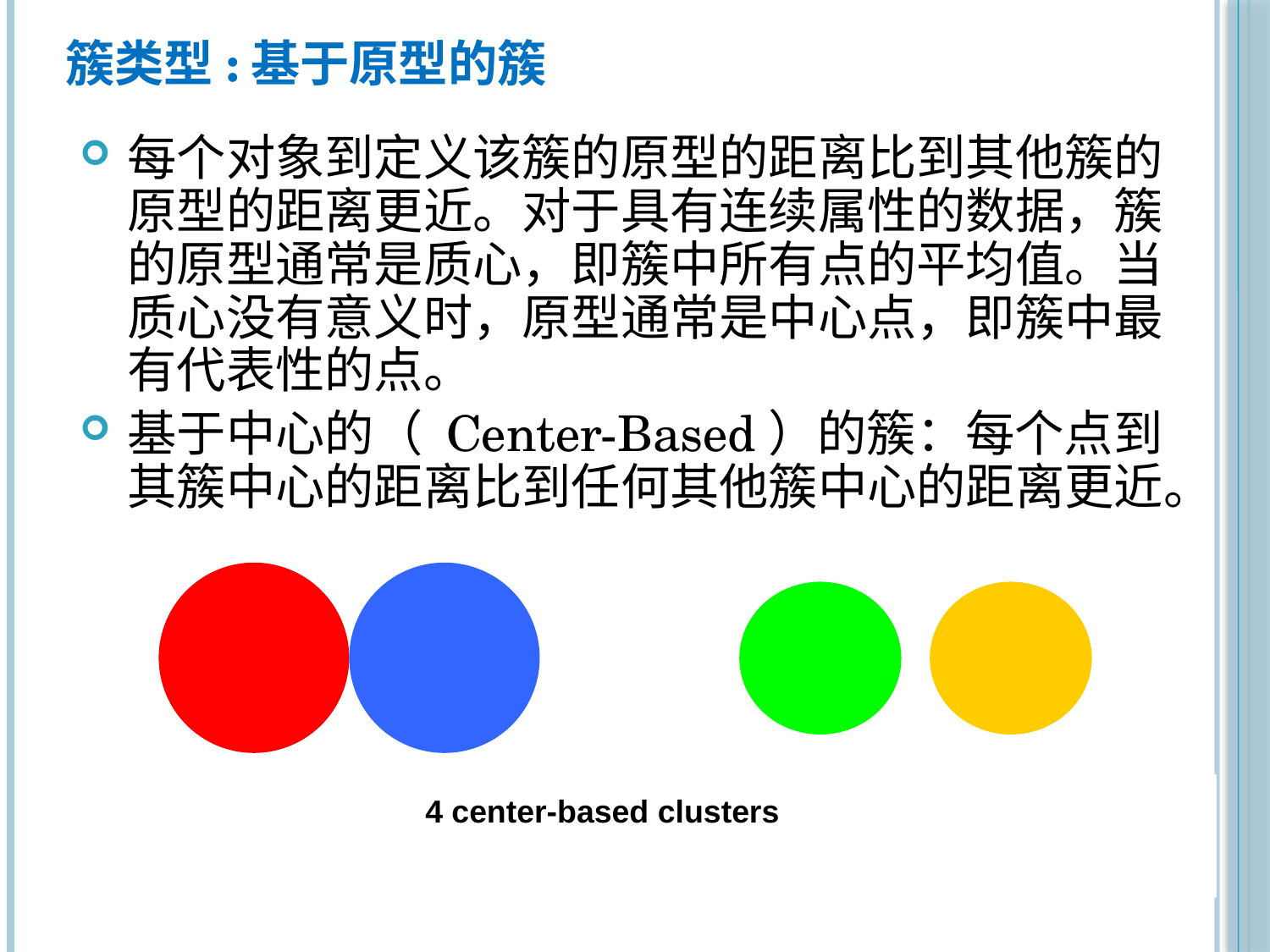

# 簇类型:基于原型的簇
每个对象到定义该簇的原型的距离比到其他簇的原型的距离更近。对于具有连续属性的数据，簇的原型通常是质心，即簇中所有点的平均值。当质心没有意义时，原型通常是中心点，即簇中最有代表性的点。
基于中心的（ Center-Based）的簇：每个点到其簇中心的距离比到任何其他簇中心的距离更近。

4 center-based clusters